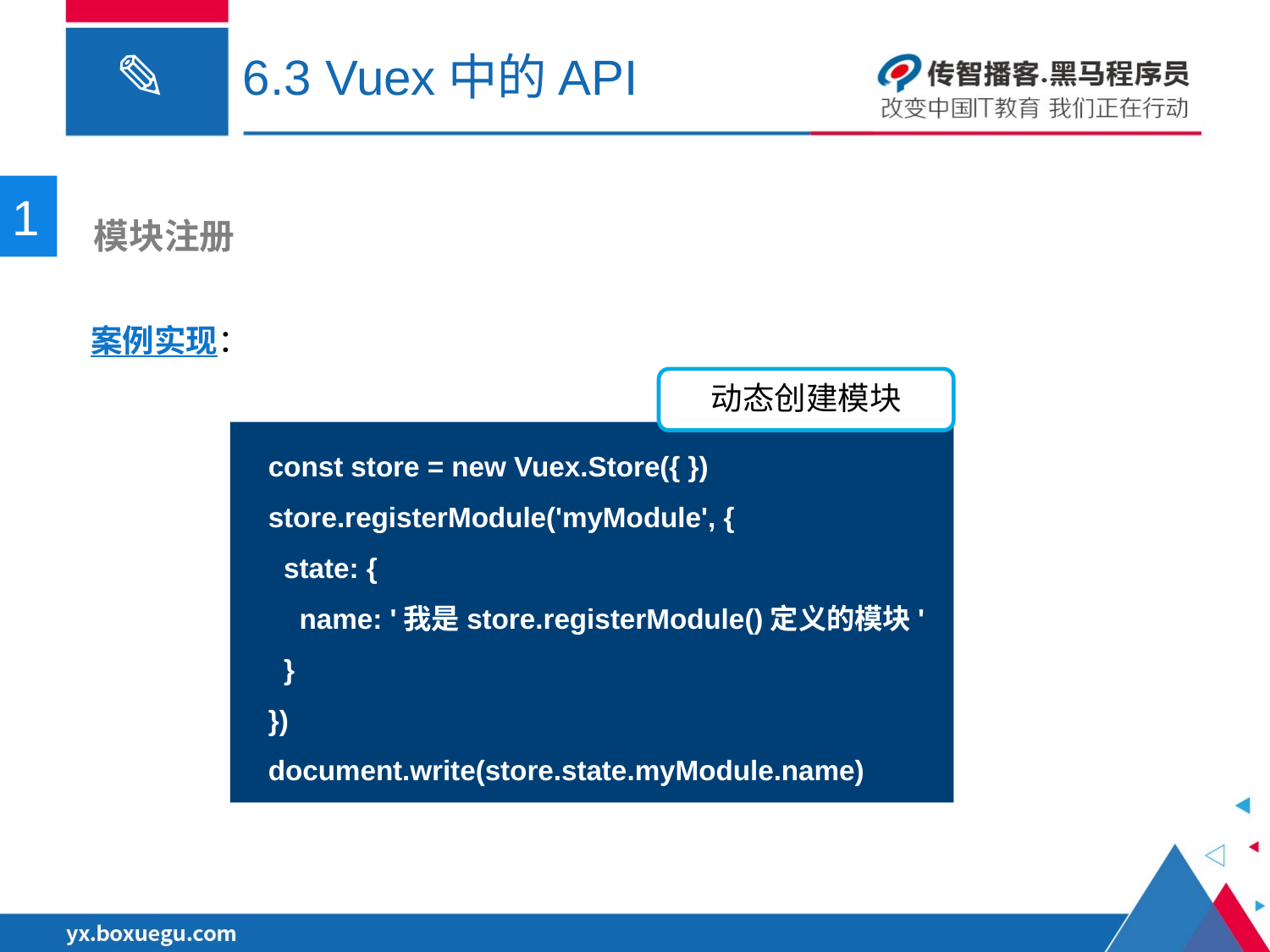

6.3 Vuex中的API

1
  模块注册
案例实现：
动态创建模块

const store = new Vuex.Store({ })
store.registerModule('myModule', {
  state: {
    name: '我是store.registerModule()定义的模块'
  }
})
document.write(store.state.myModule.name)